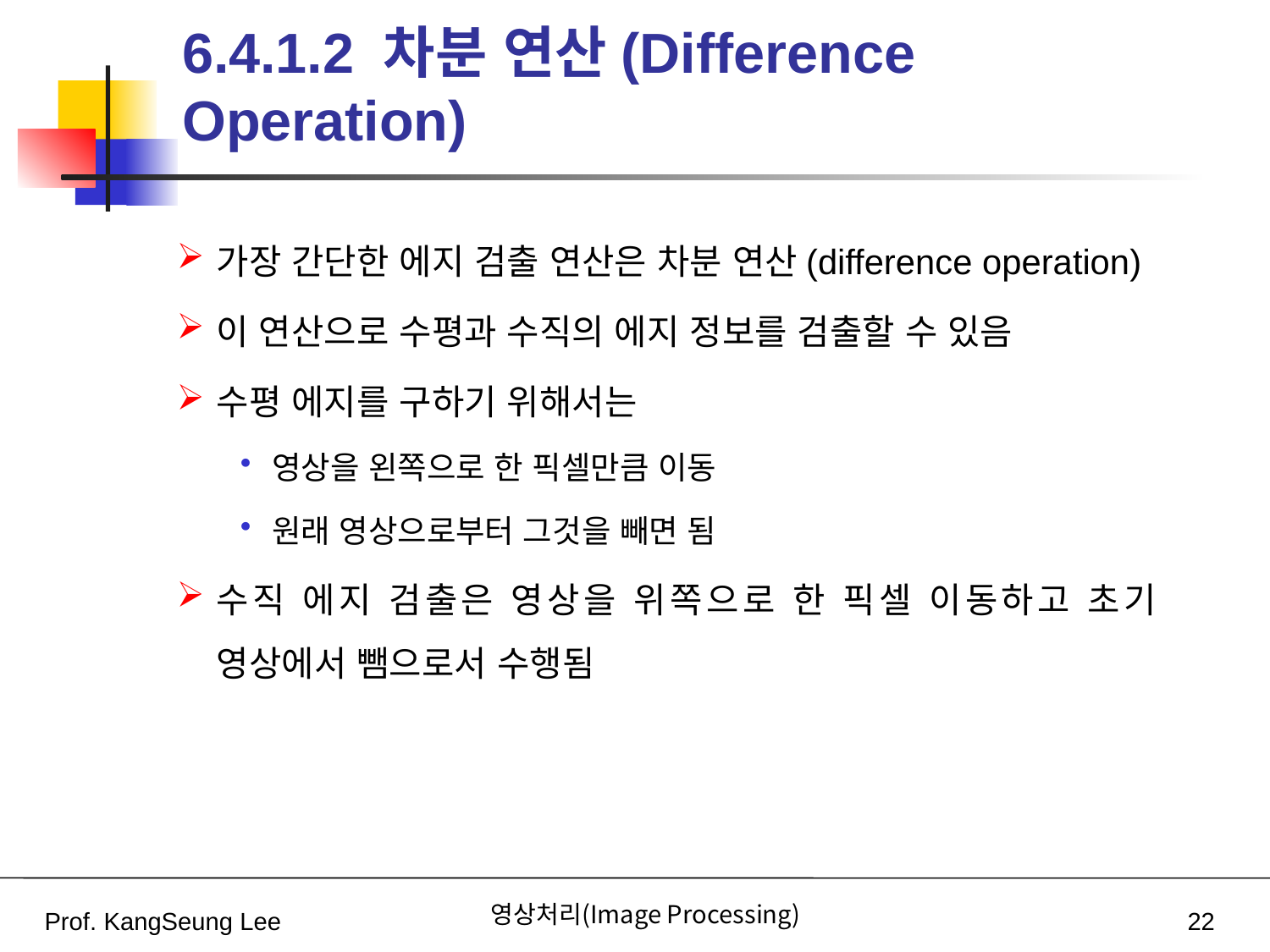

# 6.4.1.2 차분 연산(Difference Operation)
가장 간단한 에지 검출 연산은 차분 연산(difference operation)
이 연산으로 수평과 수직의 에지 정보를 검출할 수 있음
수평 에지를 구하기 위해서는
영상을 왼쪽으로 한 픽셀만큼 이동
원래 영상으로부터 그것을 빼면 됨
수직 에지 검출은 영상을 위쪽으로 한 픽셀 이동하고 초기 영상에서 뺌으로서 수행됨
Prof. KangSeung Lee
영상처리(Image Processing)
22